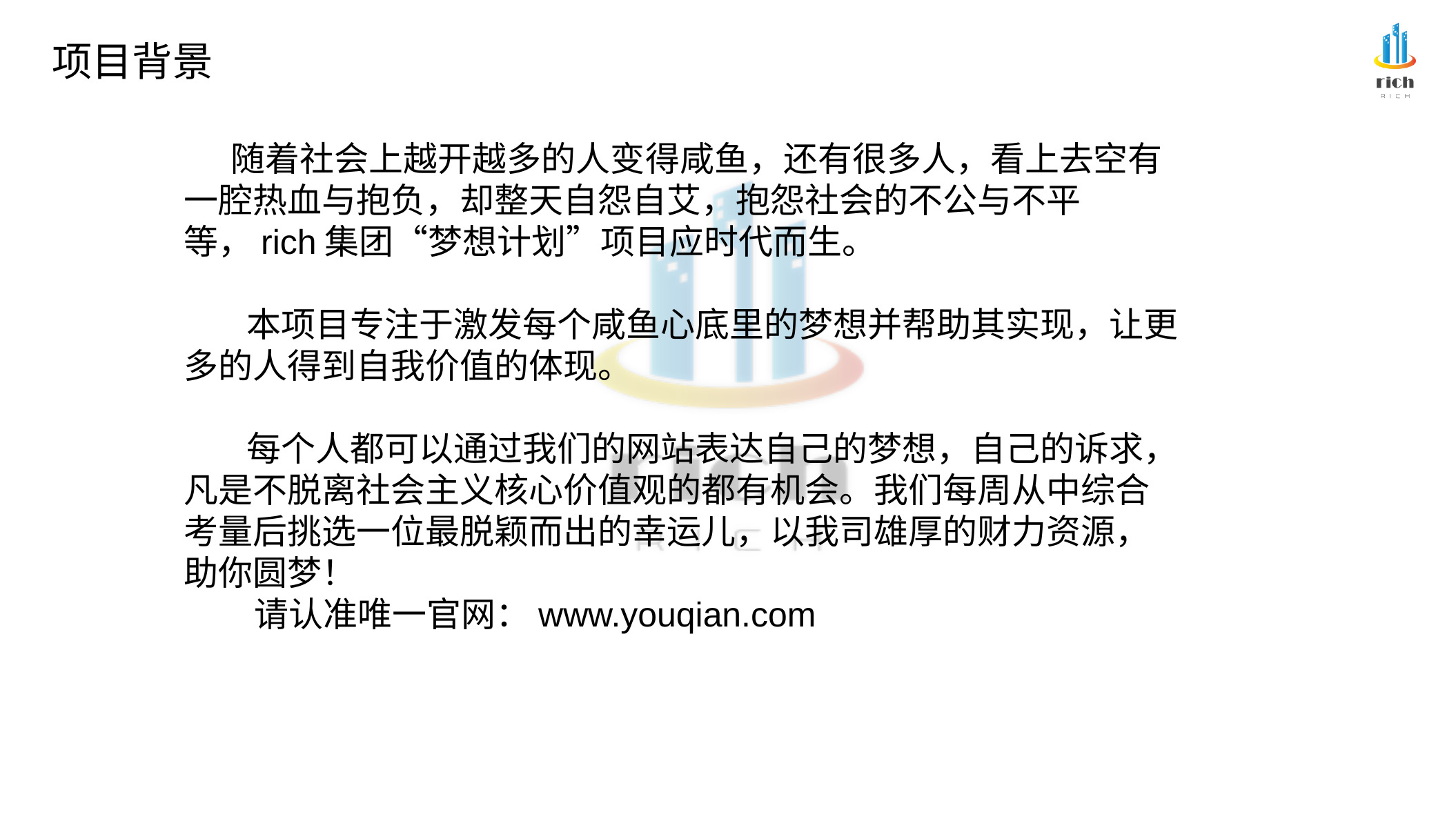

项目背景

       随着社会上越开越多的人变得咸鱼，还有很多人，看上去空有一腔热血与抱负，却整天自怨自艾，抱怨社会的不公与不平等，rich集团“梦想计划”项目应时代而生。

       本项目专注于激发每个咸鱼心底里的梦想并帮助其实现，让更多的人得到自我价值的体现。

       每个人都可以通过我们的网站表达自己的梦想，自己的诉求，凡是不脱离社会主义核心价值观的都有机会。我们每周从中综合考量后挑选一位最脱颖而出的幸运儿，以我司雄厚的财力资源，助你圆梦！
        请认准唯一官网：www.youqian.com